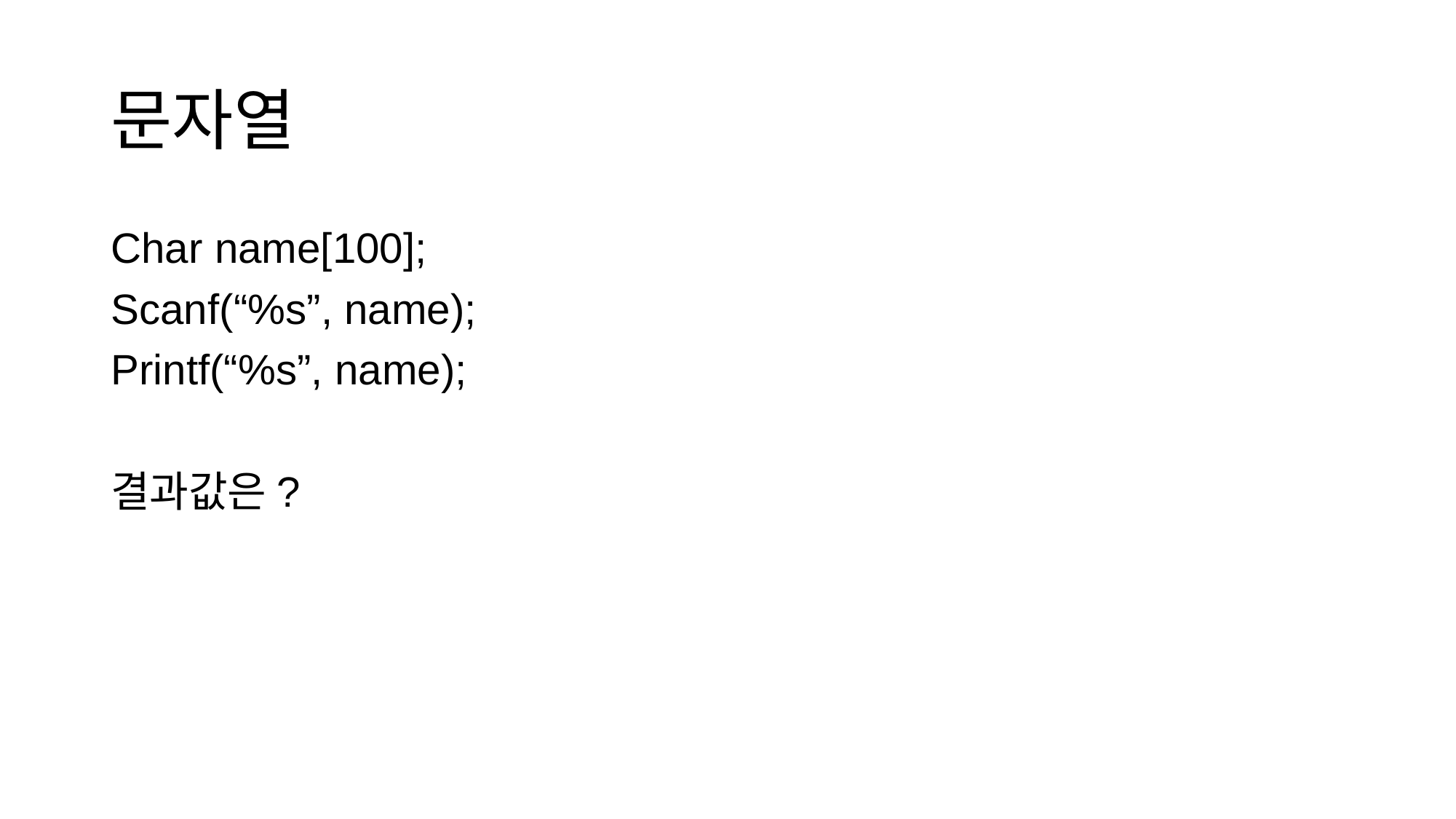

# 문자열
Char name[100];
Scanf(“%s”, name);
Printf(“%s”, name);

결과값은?